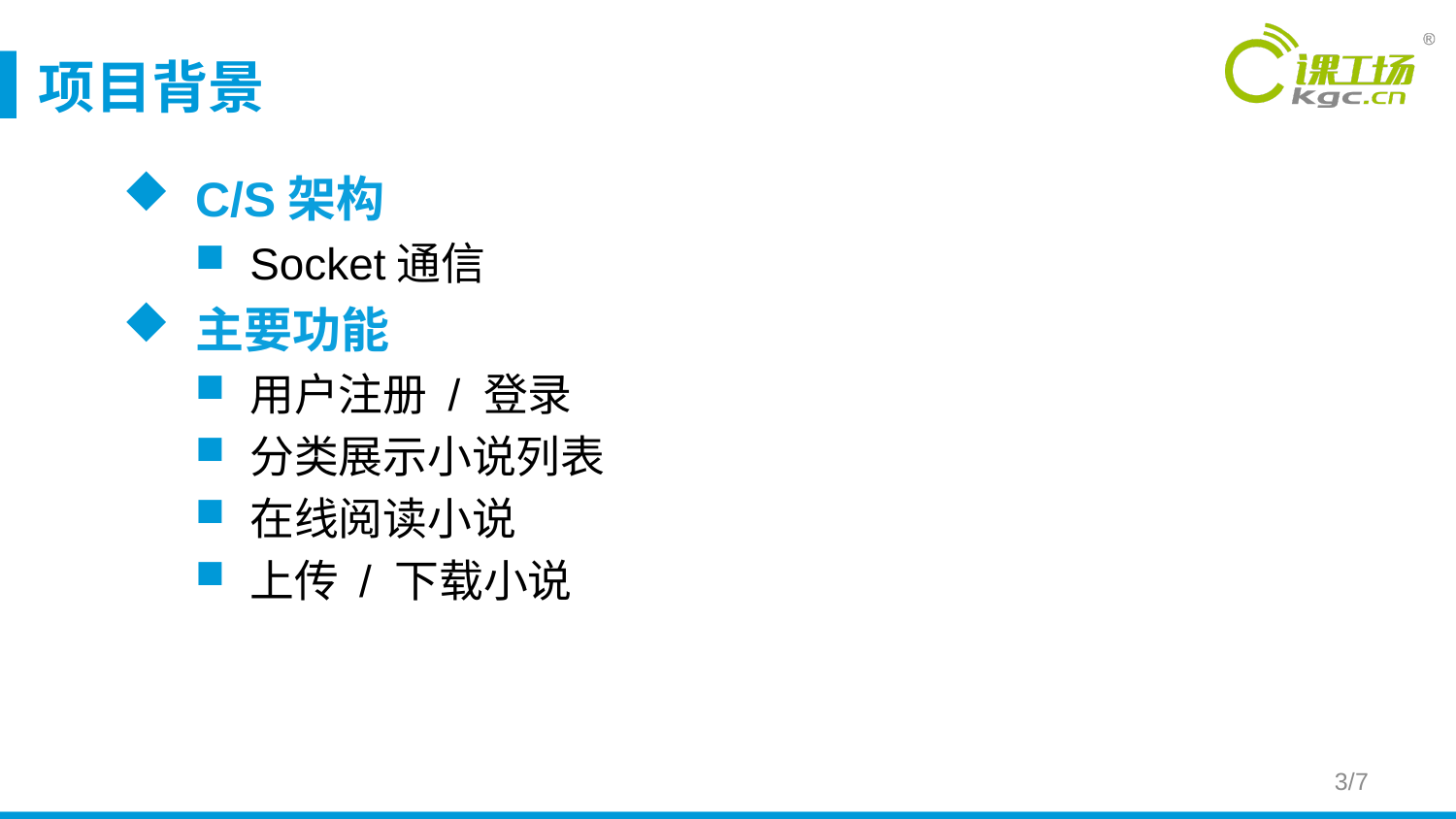

# 项目背景
C/S架构
Socket通信
主要功能
用户注册 / 登录
分类展示小说列表
在线阅读小说
上传 / 下载小说
3/7